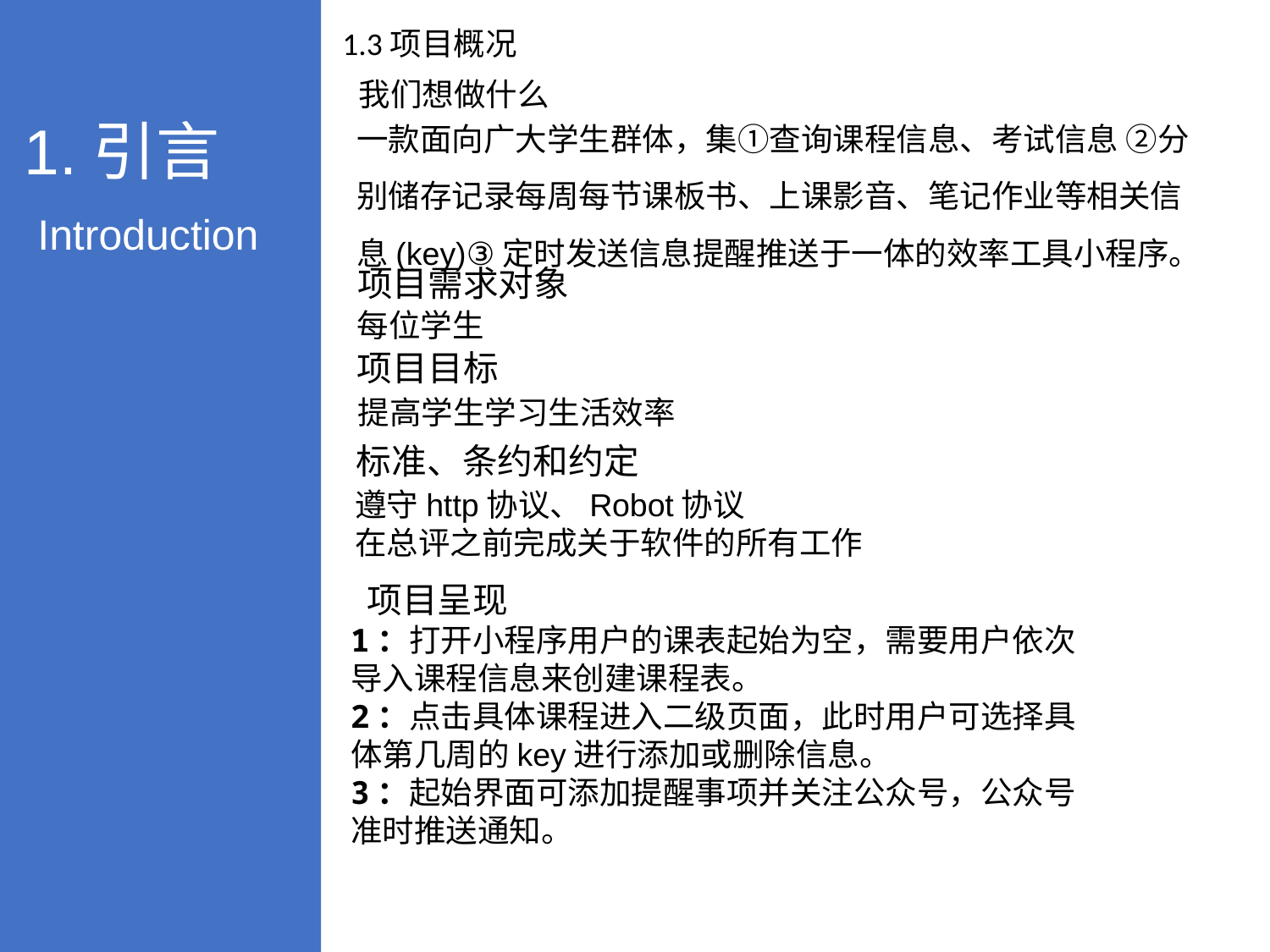

1.引言
Introduction
1.3项目概况
我们想做什么
一款面向广大学生群体，集①查询课程信息、考试信息 ②分别储存记录每周每节课板书、上课影音、笔记作业等相关信息(key)③定时发送信息提醒推送于一体的效率工具小程序。
项目需求对象
每位学生
项目目标
提高学生学习生活效率
标准、条约和约定
遵守http协议、Robot协议
在总评之前完成关于软件的所有工作
 项目呈现
1：打开小程序用户的课表起始为空，需要用户依次导入课程信息来创建课程表。
2：点击具体课程进入二级页面，此时用户可选择具体第几周的key进行添加或删除信息。
3：起始界面可添加提醒事项并关注公众号，公众号准时推送通知。